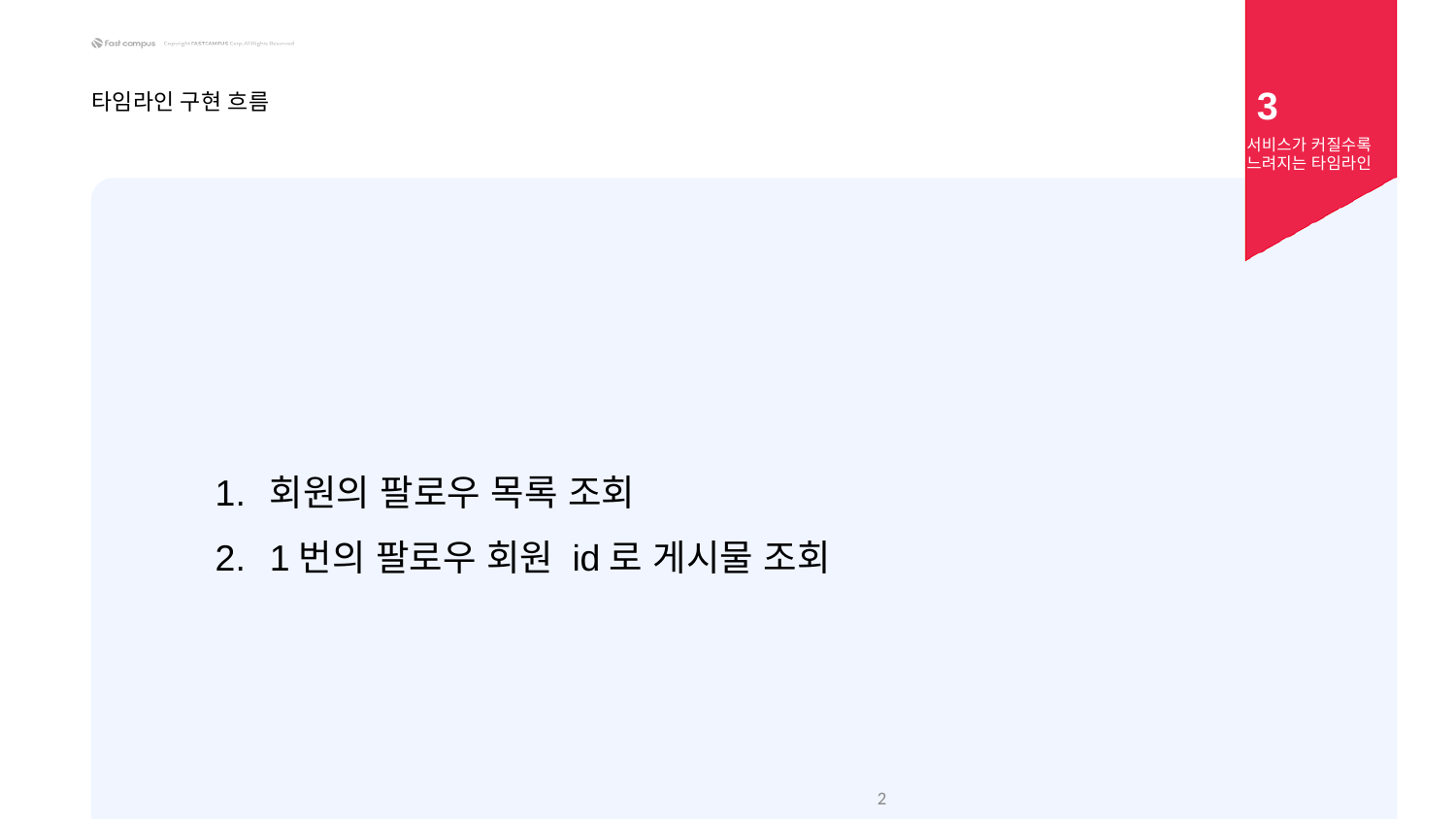

3
타임라인 구현 흐름
서비스가 커질수록 느려지는 타임라인
회원의 팔로우 목록 조회
1번의 팔로우 회원 id로 게시물 조회
2